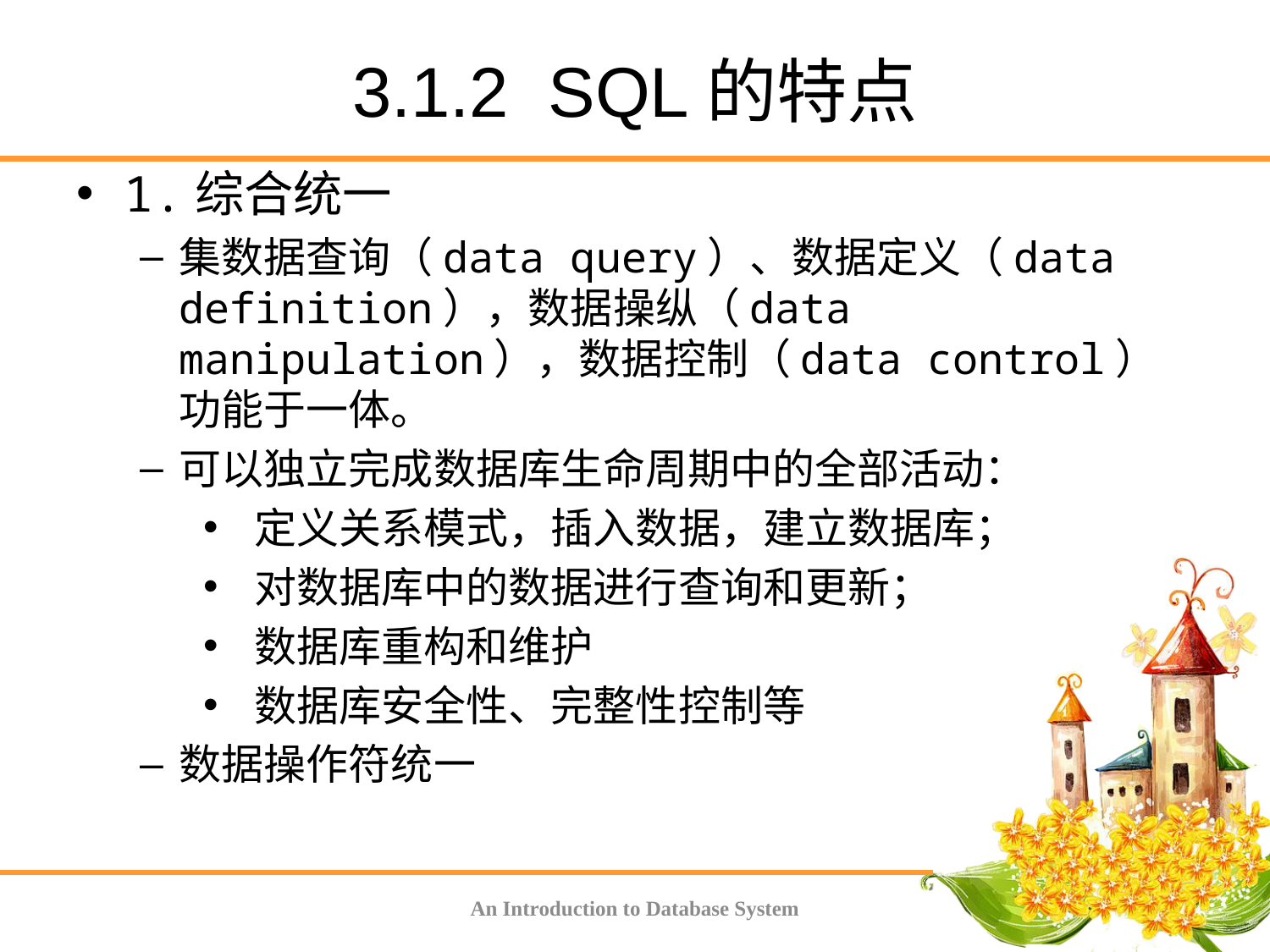

# 3.1.2  SQL的特点
1.综合统一
集数据查询（data query）、数据定义（data definition），数据操纵（data manipulation），数据控制（data control）功能于一体。
可以独立完成数据库生命周期中的全部活动：
 定义关系模式，插入数据，建立数据库；
 对数据库中的数据进行查询和更新；
 数据库重构和维护
 数据库安全性、完整性控制等
数据操作符统一
An Introduction to Database System